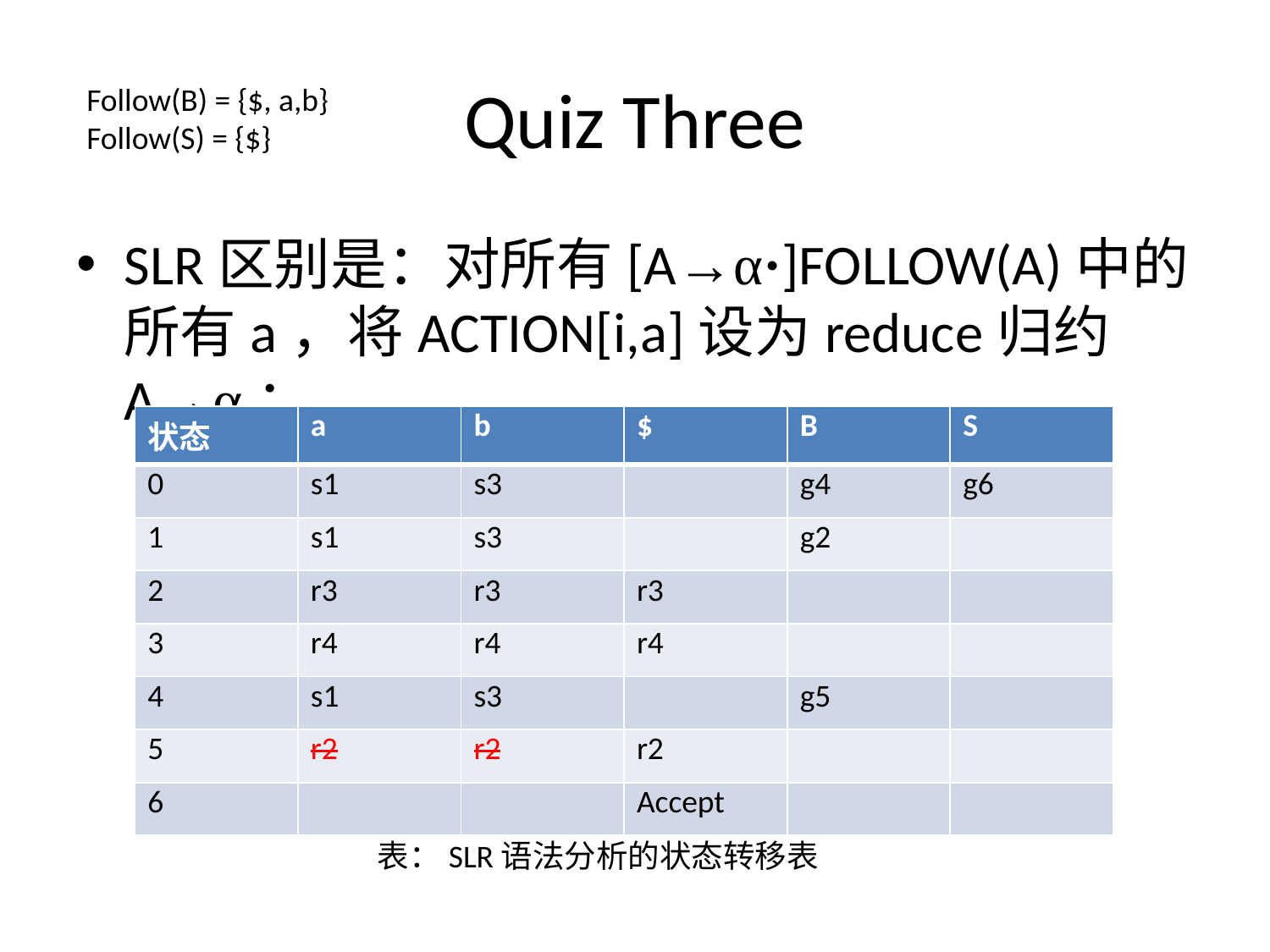

# Quiz Three
Follow(B) = {$, a,b}
Follow(S) = {$}
SLR区别是：对所有[A→α·]FOLLOW(A)中的所有a，将ACTION[i,a]设为reduce归约A→α：
| 状态 | a | b | $ | B | S |
| --- | --- | --- | --- | --- | --- |
| 0 | s1 | s3 |  | g4 | g6 |
| 1 | s1 | s3 |  | g2 |  |
| 2 | r3 | r3 | r3 |  |  |
| 3 | r4 | r4 | r4 |  |  |
| 4 | s1 | s3 |  | g5 |  |
| 5 | r2 | r2 | r2 |  |  |
| 6 |  |  | Accept |  |  |
表：SLR语法分析的状态转移表